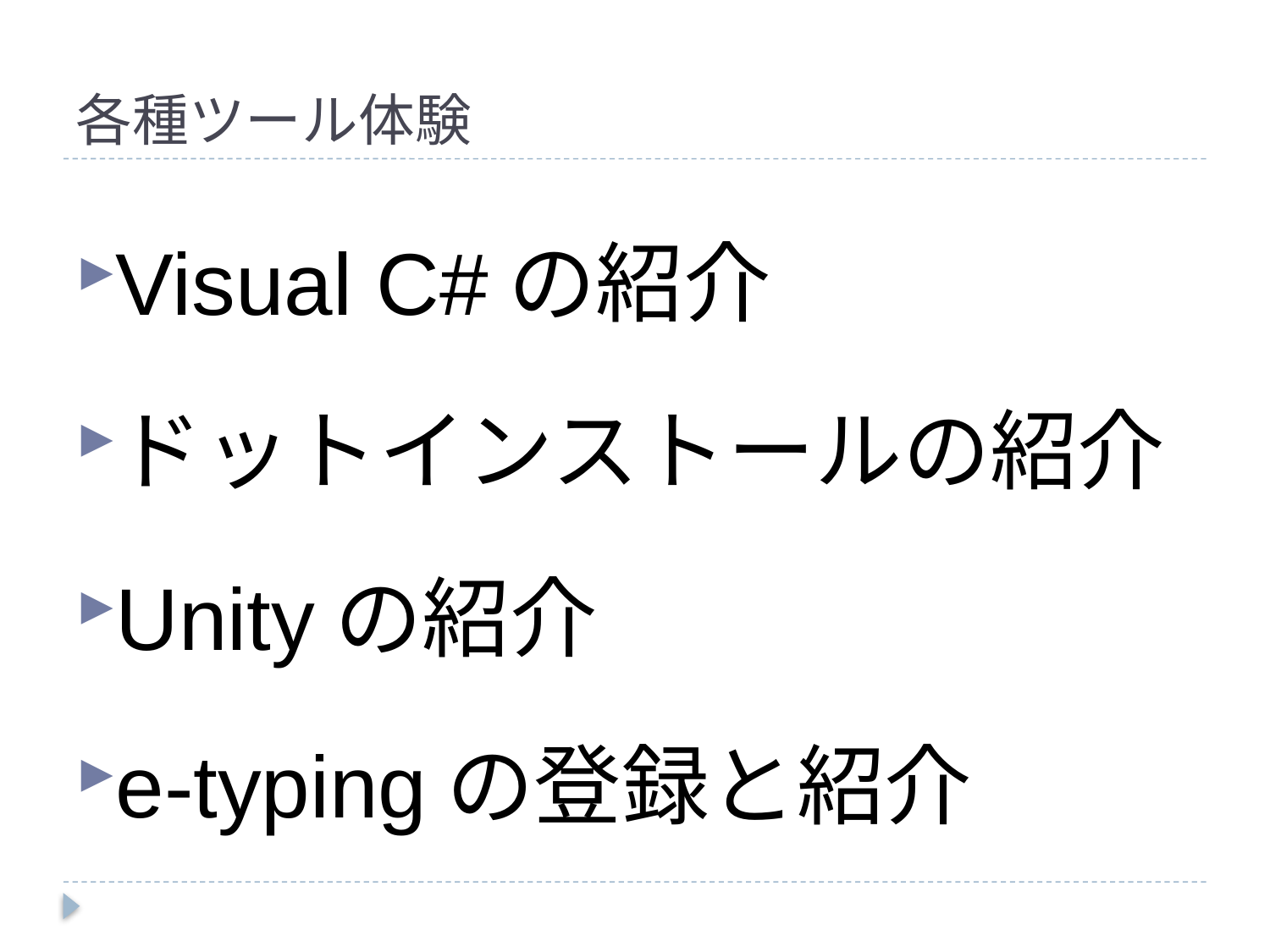

# 各種ツール体験
Visual C#の紹介
ドットインストールの紹介
Unityの紹介
e-typingの登録と紹介